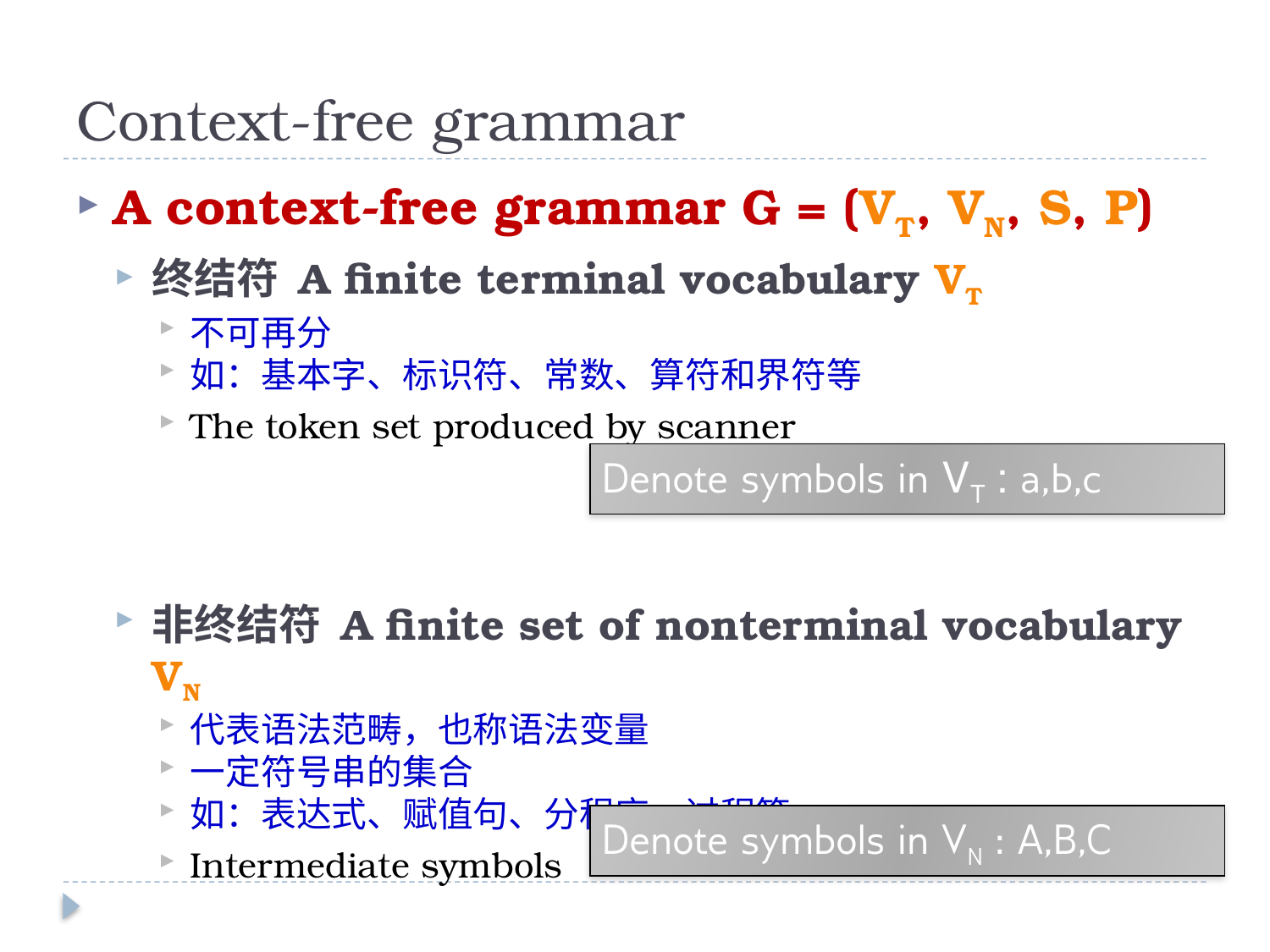

# Context-free grammar
A context-free grammar G = (VT, VN, S, P)
终结符 A finite terminal vocabulary VT
不可再分
如：基本字、标识符、常数、算符和界符等
The token set produced by scanner

非终结符 A finite set of nonterminal vocabulary VN
代表语法范畴，也称语法变量
一定符号串的集合
如：表达式、赋值句、分程序、过程等
Intermediate symbols

Denote symbols in VT : a,b,c
Denote symbols in VN : A,B,C
31